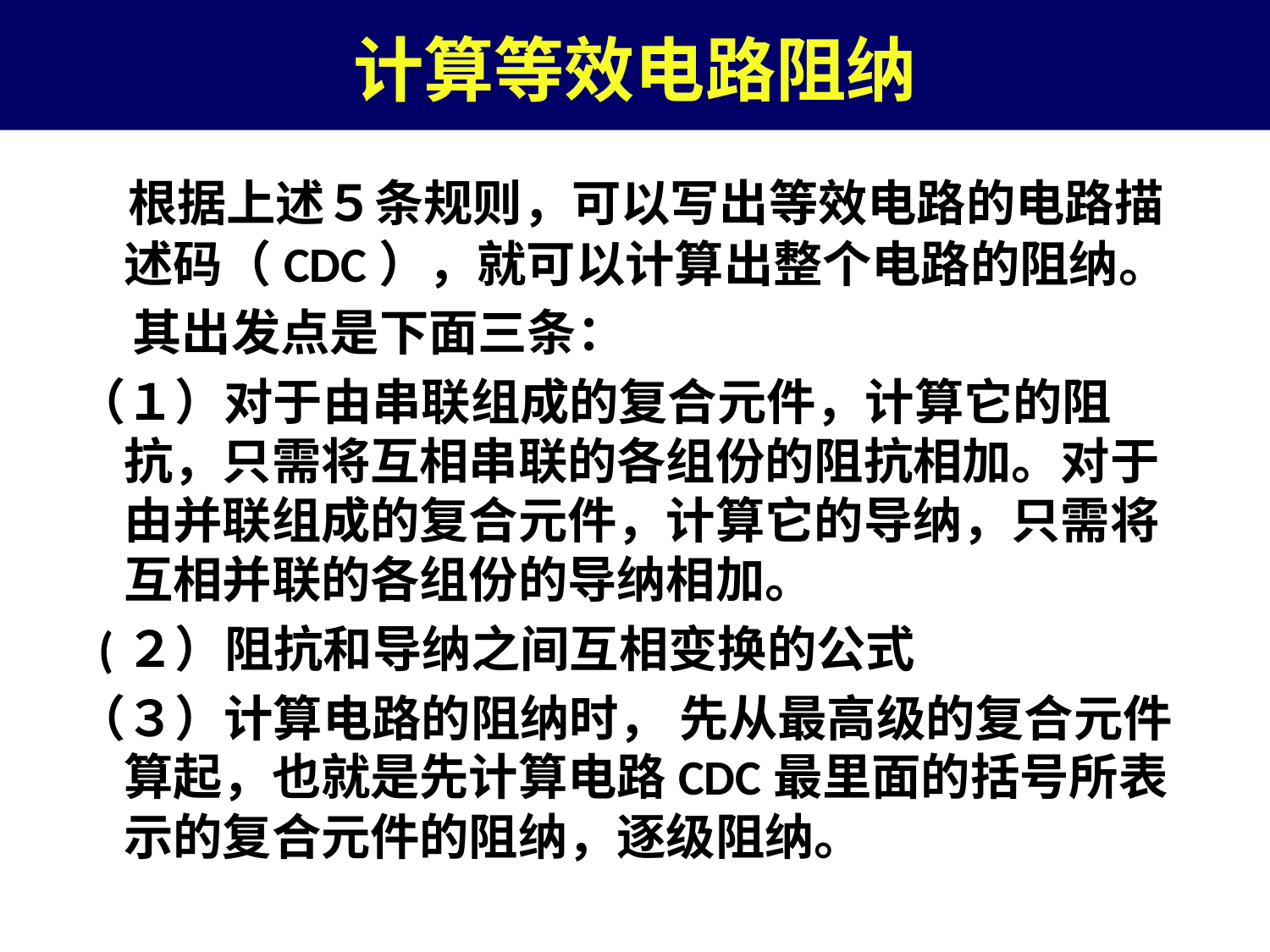

# 计算等效电路阻纳
   根据上述５条规则，可以写出等效电路的电路描述码（CDC），就可以计算出整个电路的阻纳。
    其出发点是下面三条：
（１）对于由串联组成的复合元件，计算它的阻抗，只需将互相串联的各组份的阻抗相加。对于由并联组成的复合元件，计算它的导纳，只需将互相并联的各组份的导纳相加。
  (２）阻抗和导纳之间互相变换的公式
（３）计算电路的阻纳时， 先从最高级的复合元件算起，也就是先计算电路CDC最里面的括号所表示的复合元件的阻纳，逐级阻纳。